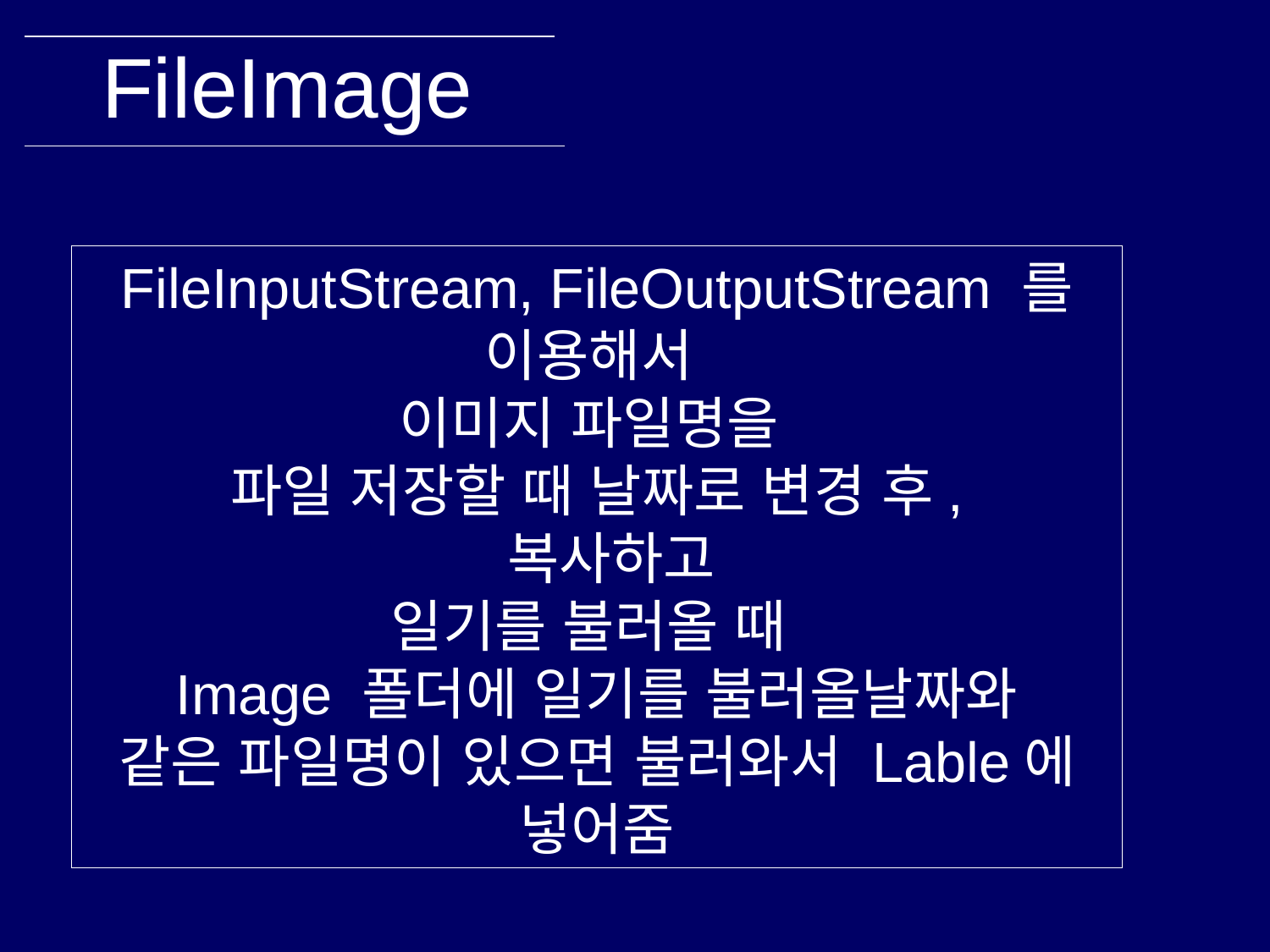

FileImage
FileInputStream, FileOutputStream 를 이용해서
이미지 파일명을
파일 저장할 때 날짜로 변경 후,
 복사하고
일기를 불러올 때
Image 폴더에 일기를 불러올날짜와
같은 파일명이 있으면 불러와서 Lable에 넣어줌